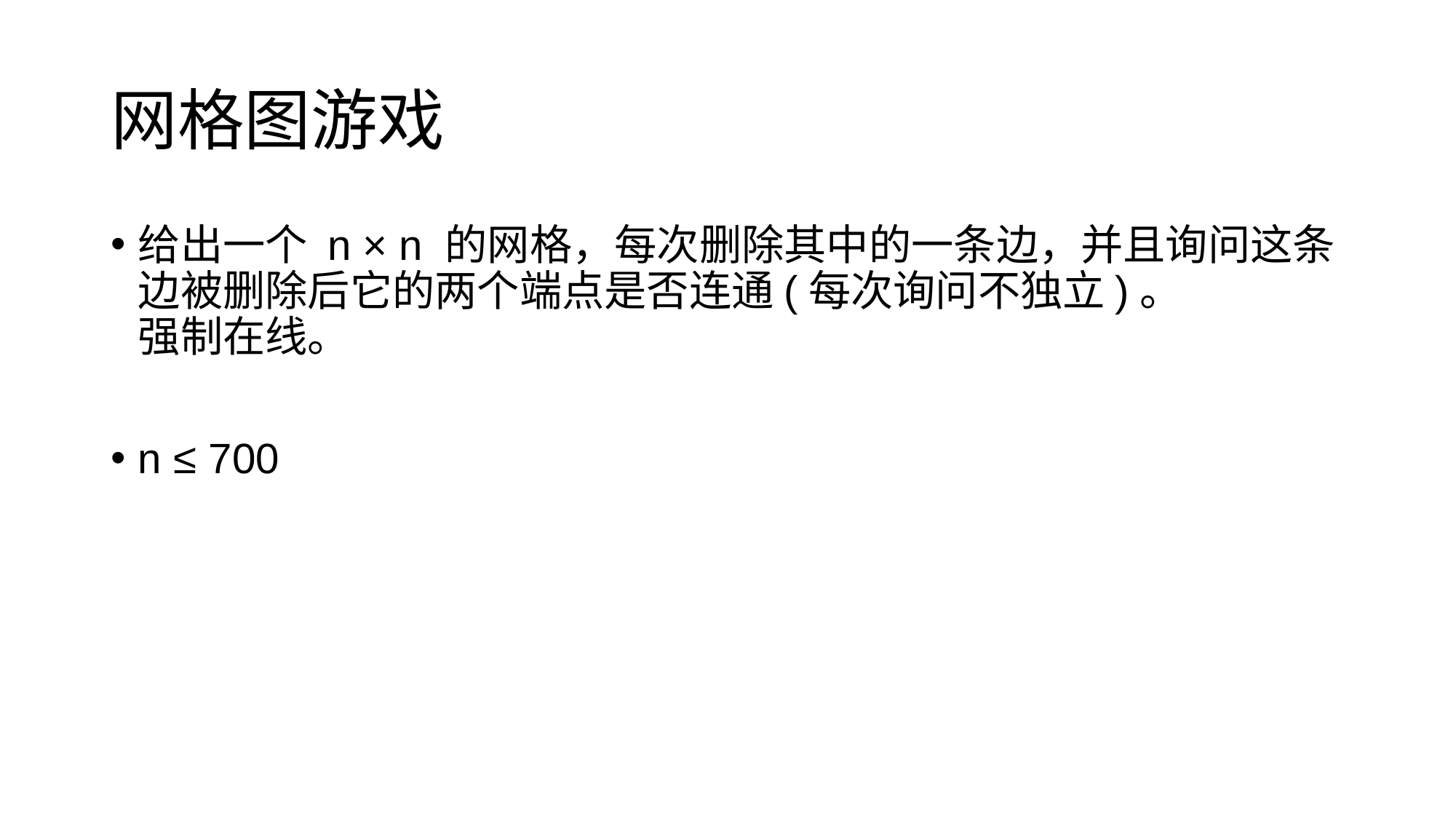

# 网格图游戏
给出一个 n × n 的网格，每次删除其中的一条边，并且询问这条边被删除后它的两个端点是否连通(每次询问不独立)。
强制在线。

n ≤ 700